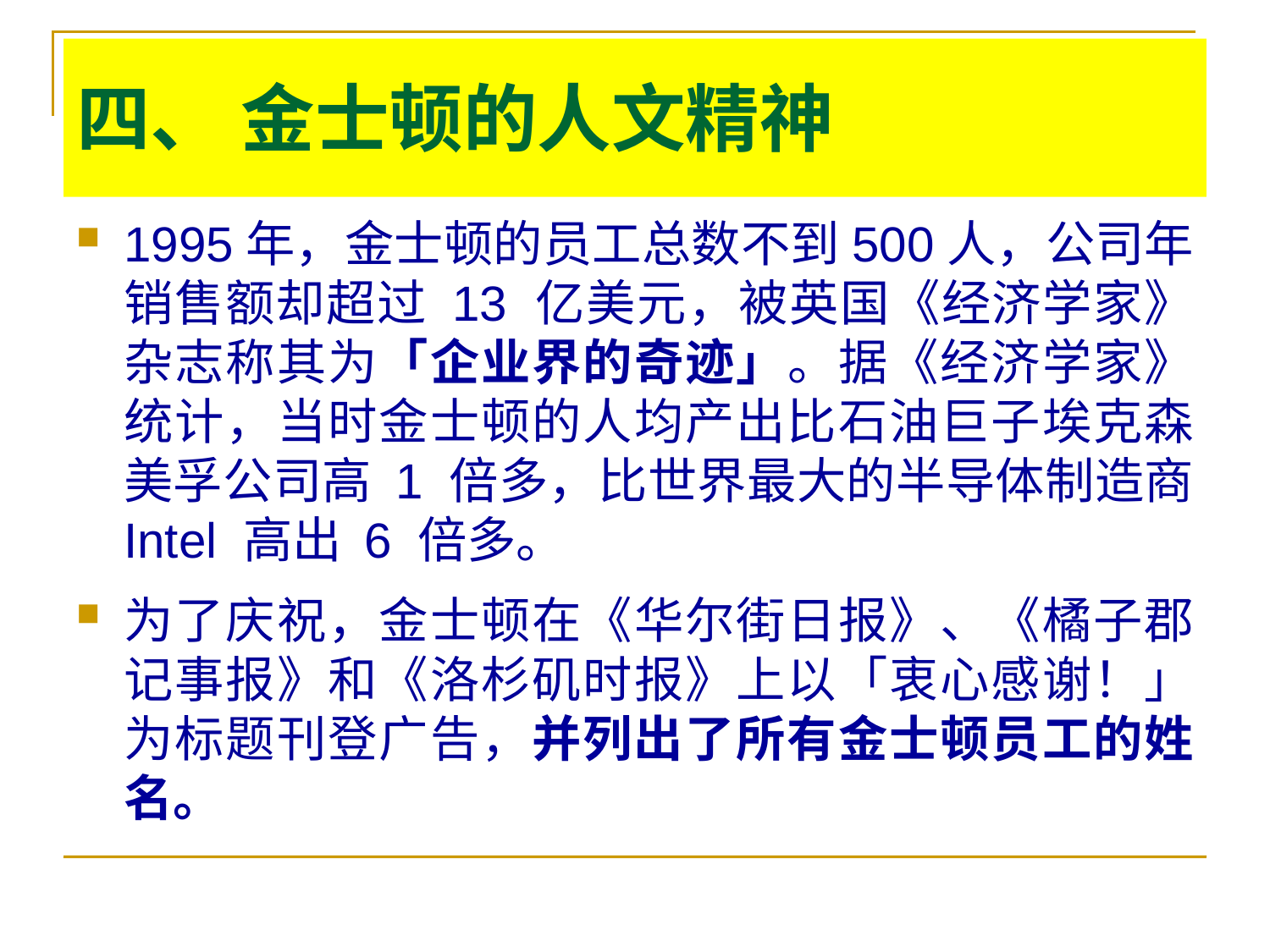

# 四、 金士顿的人文精神
1995年，金士顿的员工总数不到500人，公司年销售额却超过 13 亿美元，被英国《经济学家》杂志称其为「企业界的奇迹」。据《经济学家》统计，当时金士顿的人均产出比石油巨子埃克森美孚公司高 1 倍多，比世界最大的半导体制造商 Intel 高出 6 倍多。
为了庆祝，金士顿在《华尔街日报》、《橘子郡记事报》和《洛杉矶时报》上以「衷心感谢！」为标题刊登广告，并列出了所有金士顿员工的姓名。

58